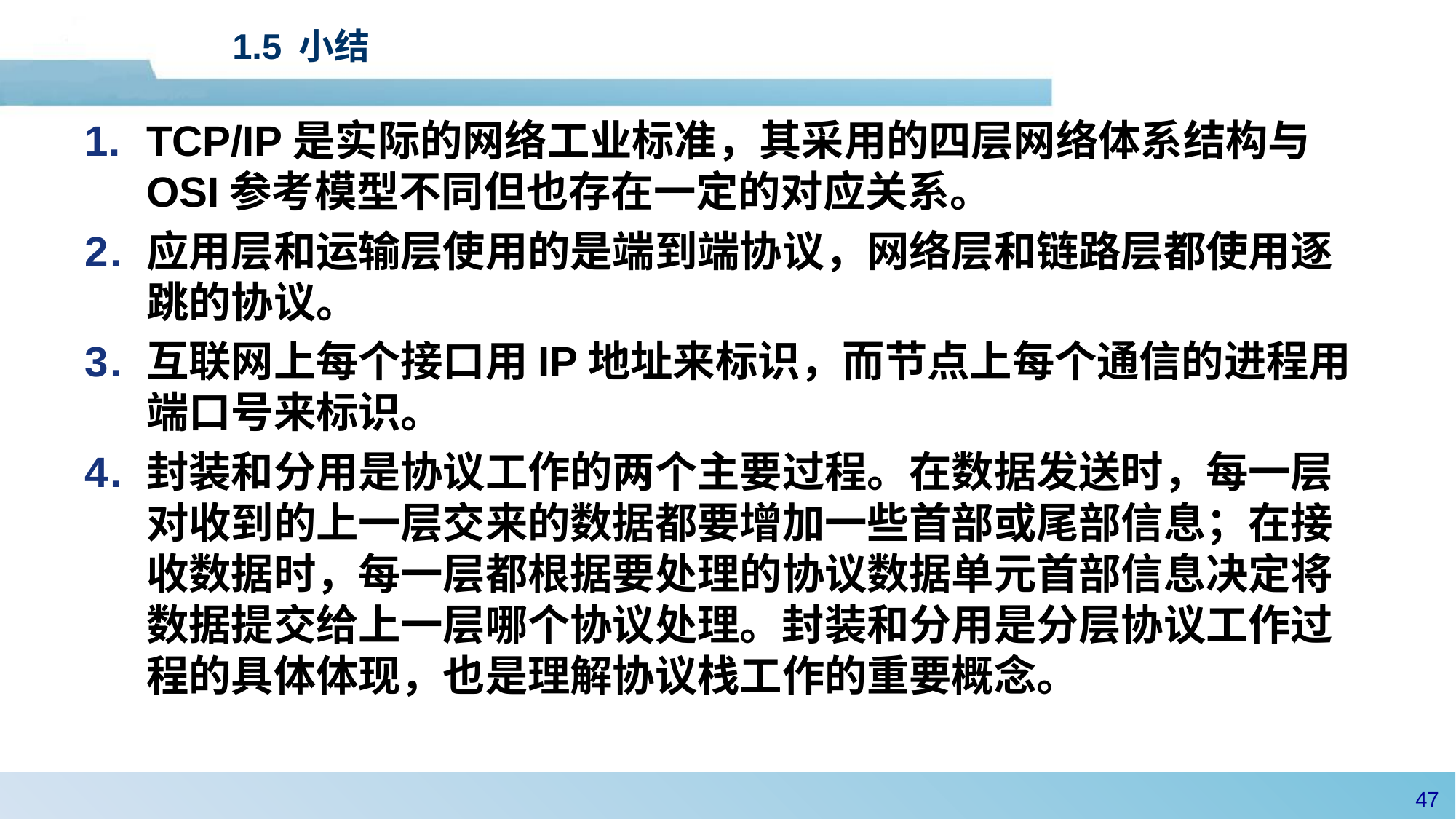

# 1.5 小结
TCP/IP是实际的网络工业标准，其采用的四层网络体系结构与OSI参考模型不同但也存在一定的对应关系。
应用层和运输层使用的是端到端协议，网络层和链路层都使用逐跳的协议。
互联网上每个接口用IP地址来标识，而节点上每个通信的进程用端口号来标识。
封装和分用是协议工作的两个主要过程。在数据发送时，每一层对收到的上一层交来的数据都要增加一些首部或尾部信息；在接收数据时，每一层都根据要处理的协议数据单元首部信息决定将数据提交给上一层哪个协议处理。封装和分用是分层协议工作过程的具体体现，也是理解协议栈工作的重要概念。
47